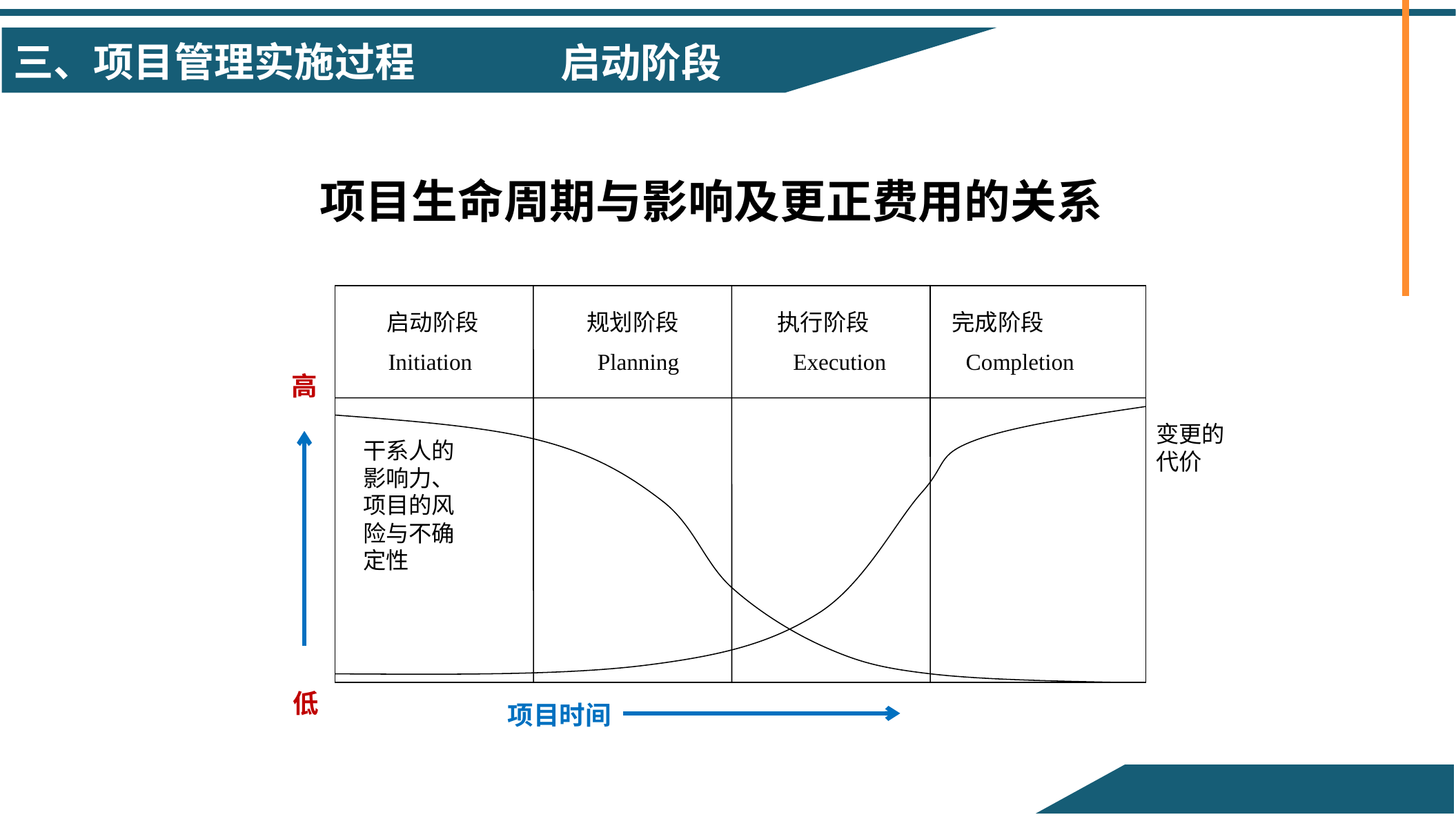

启动阶段
        项目生命周期与影响及更正费用的关系

  启动阶段                     规划阶段                   执行阶段                完成阶段
   Initiation                      Planning                    Execution              Completion

高

变更的代价

干系人的影响力、项目的风险与不确定性
低
项目时间